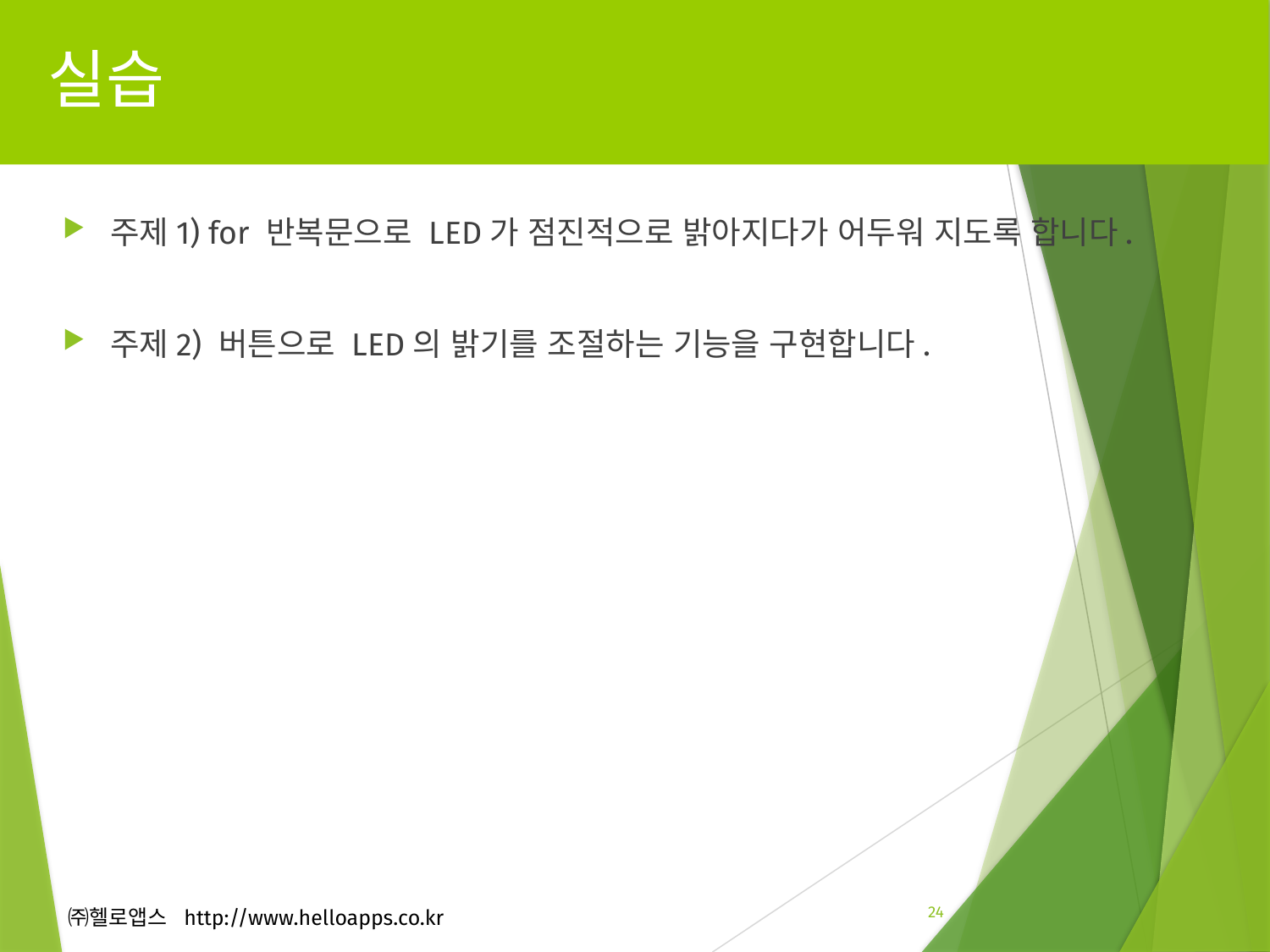

# 실습
주제1) for 반복문으로 LED가 점진적으로 밝아지다가 어두워 지도록 합니다.

주제2) 버튼으로 LED의 밝기를 조절하는 기능을 구현합니다.

24